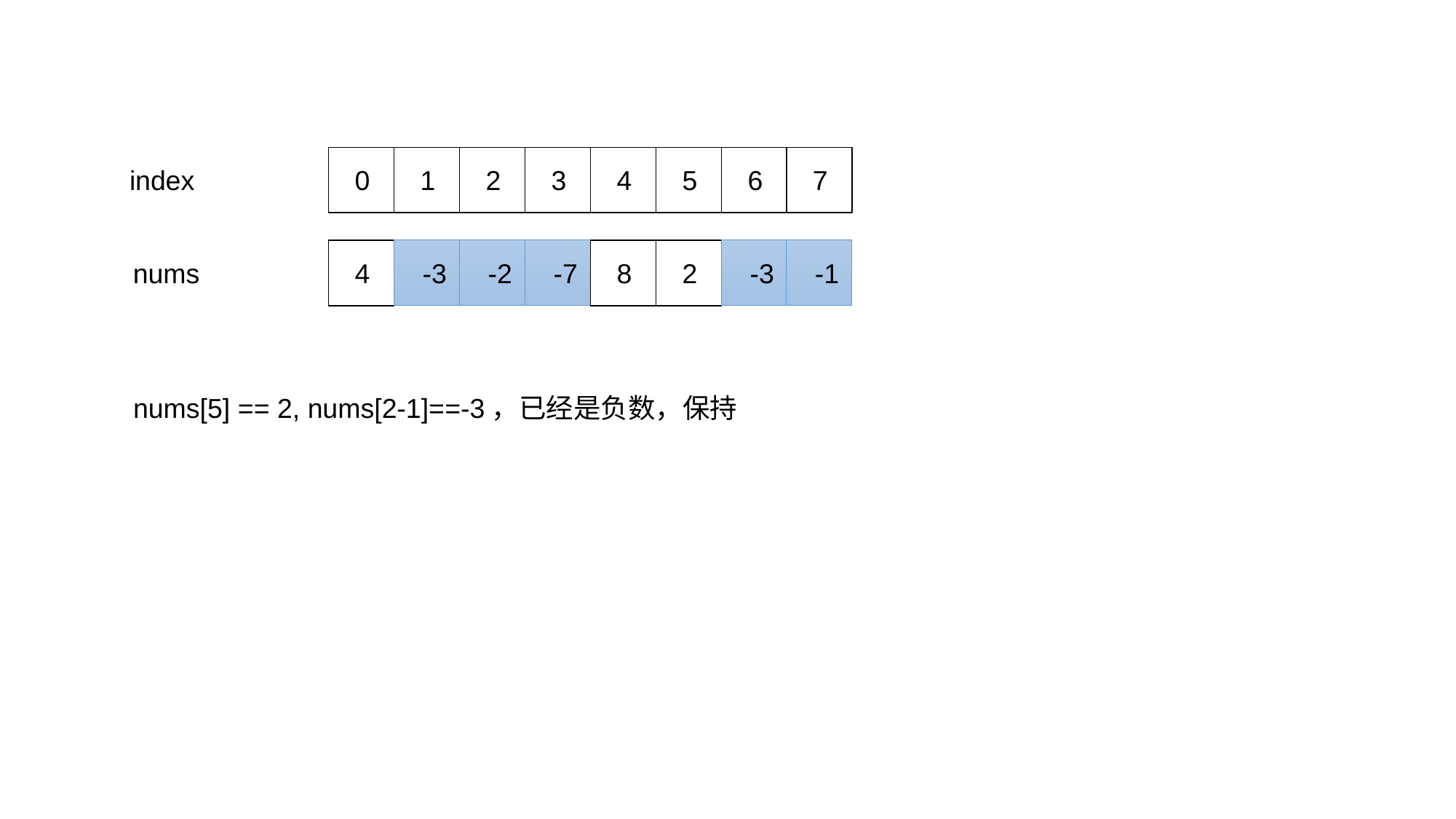

index
0
1
2
3
4
5
6
7

nums
4
-3
-2
-7
8
2
-3
-1
nums[5] == 2, nums[2-1]==-3，已经是负数，保持